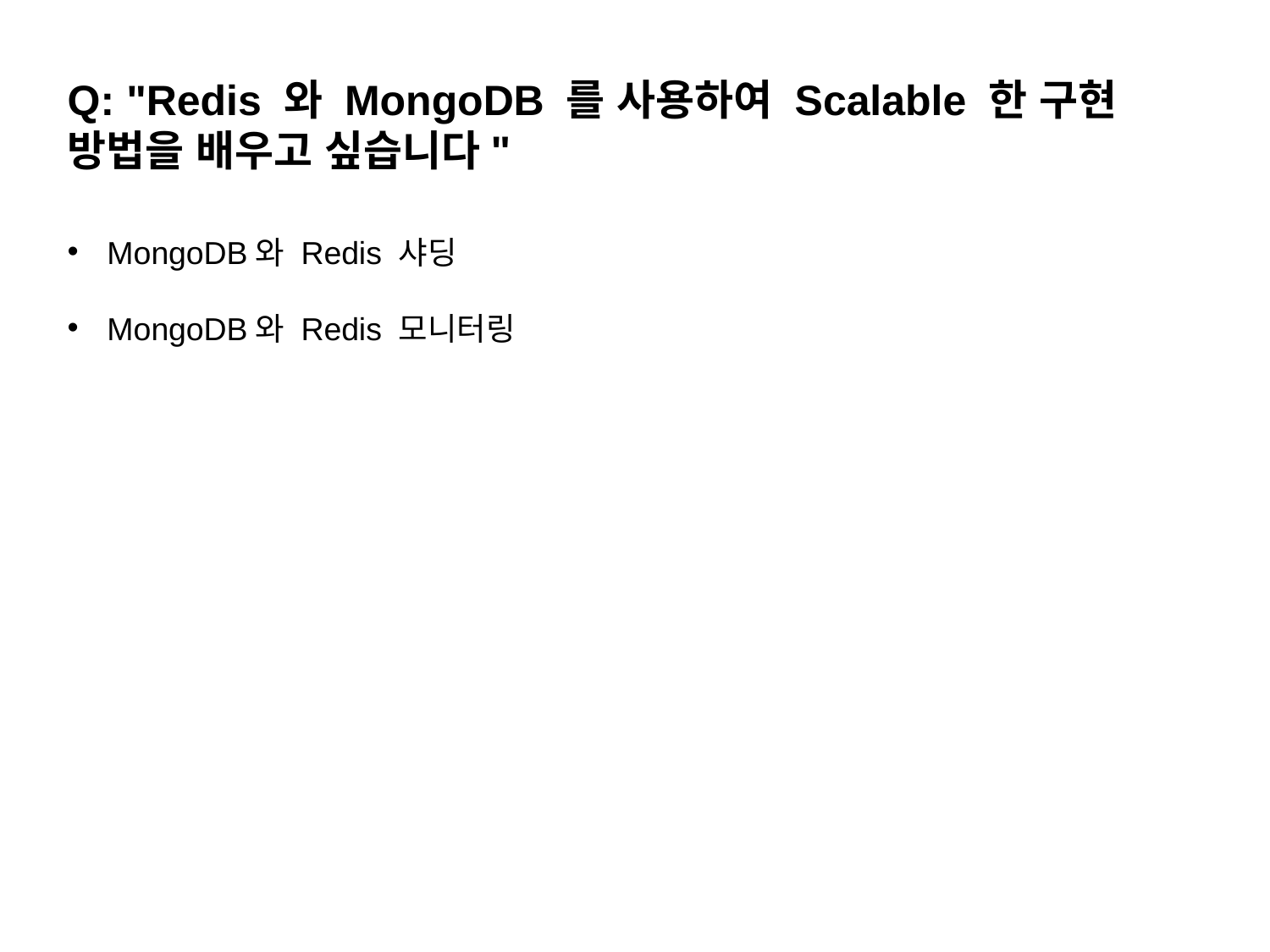

Q: "Redis 와 MongoDB 를 사용하여 Scalable 한 구현 방법을 배우고 싶습니다"
MongoDB와 Redis 샤딩
MongoDB와 Redis 모니터링